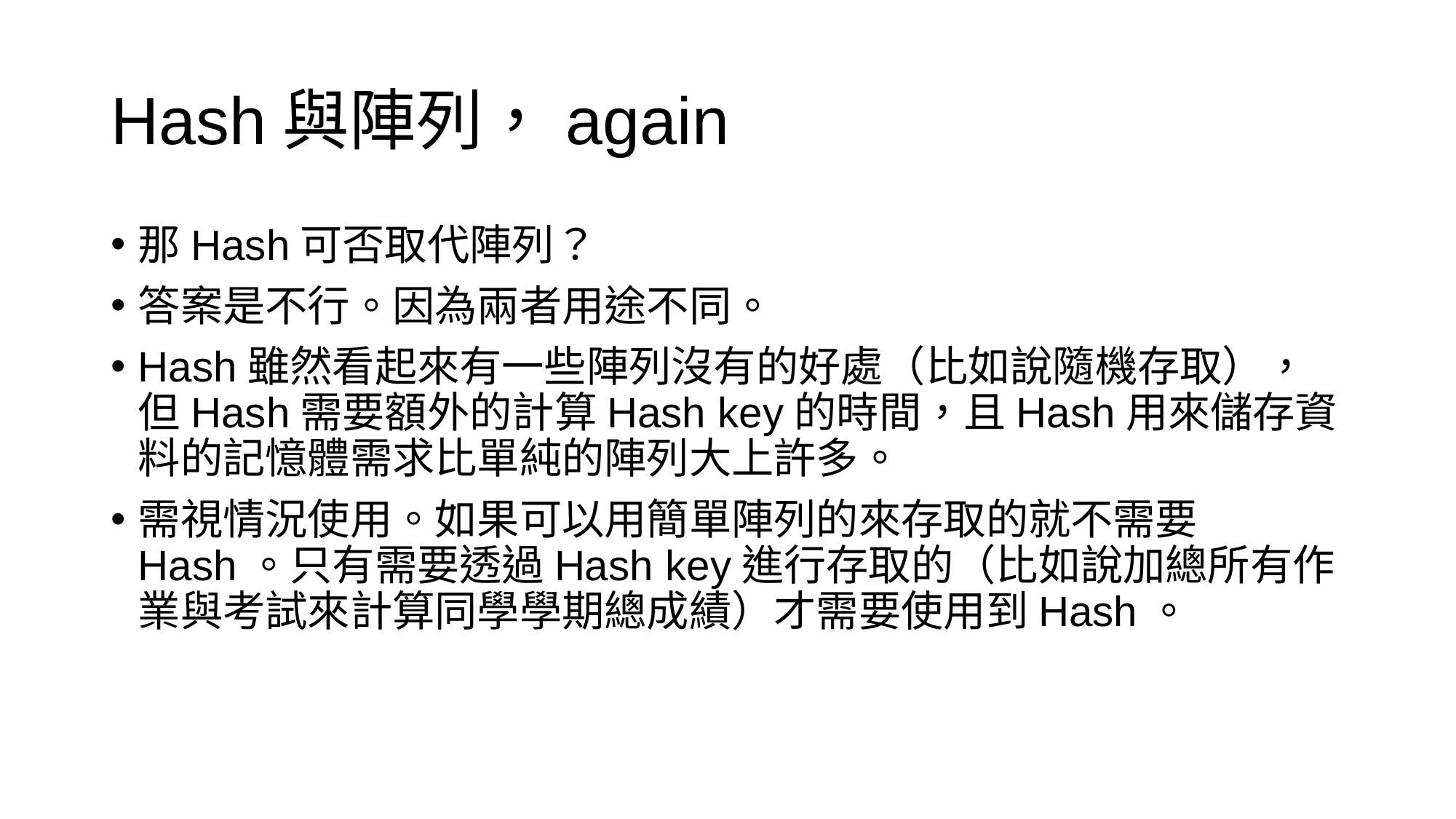

# Hash與陣列，again
那Hash可否取代陣列？
答案是不行。因為兩者用途不同。
Hash雖然看起來有一些陣列沒有的好處（比如說隨機存取），但Hash需要額外的計算Hash key的時間，且Hash用來儲存資料的記憶體需求比單純的陣列大上許多。
需視情況使用。如果可以用簡單陣列的來存取的就不需要Hash。只有需要透過Hash key進行存取的（比如說加總所有作業與考試來計算同學學期總成績）才需要使用到Hash。